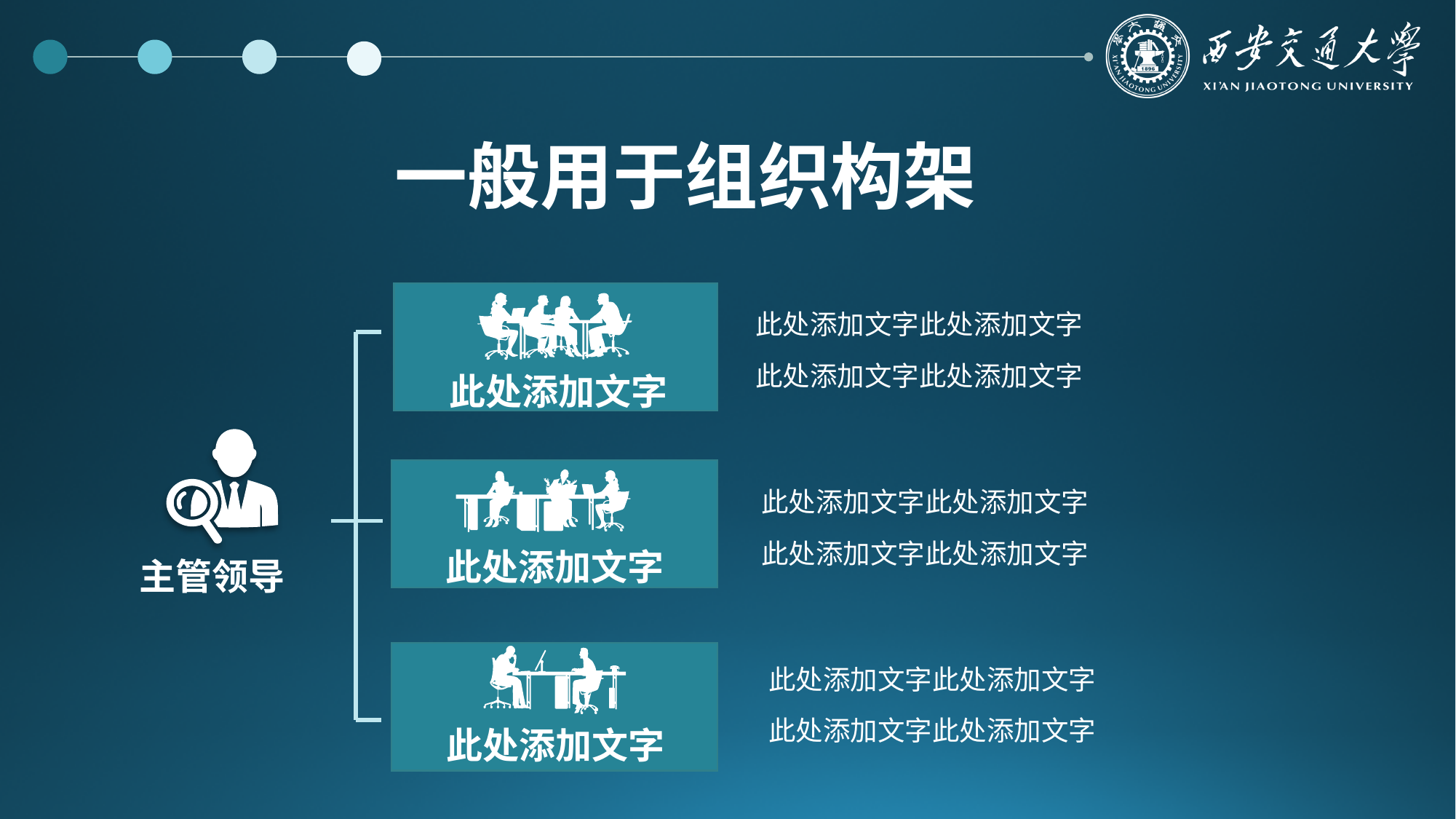

一般用于组织构架

此处添加文字此处添加文字
此处添加文字此处添加文字

此处添加文字

此处添加文字此处添加文字
此处添加文字此处添加文字

此处添加文字
主管领导

此处添加文字此处添加文字
此处添加文字此处添加文字

此处添加文字